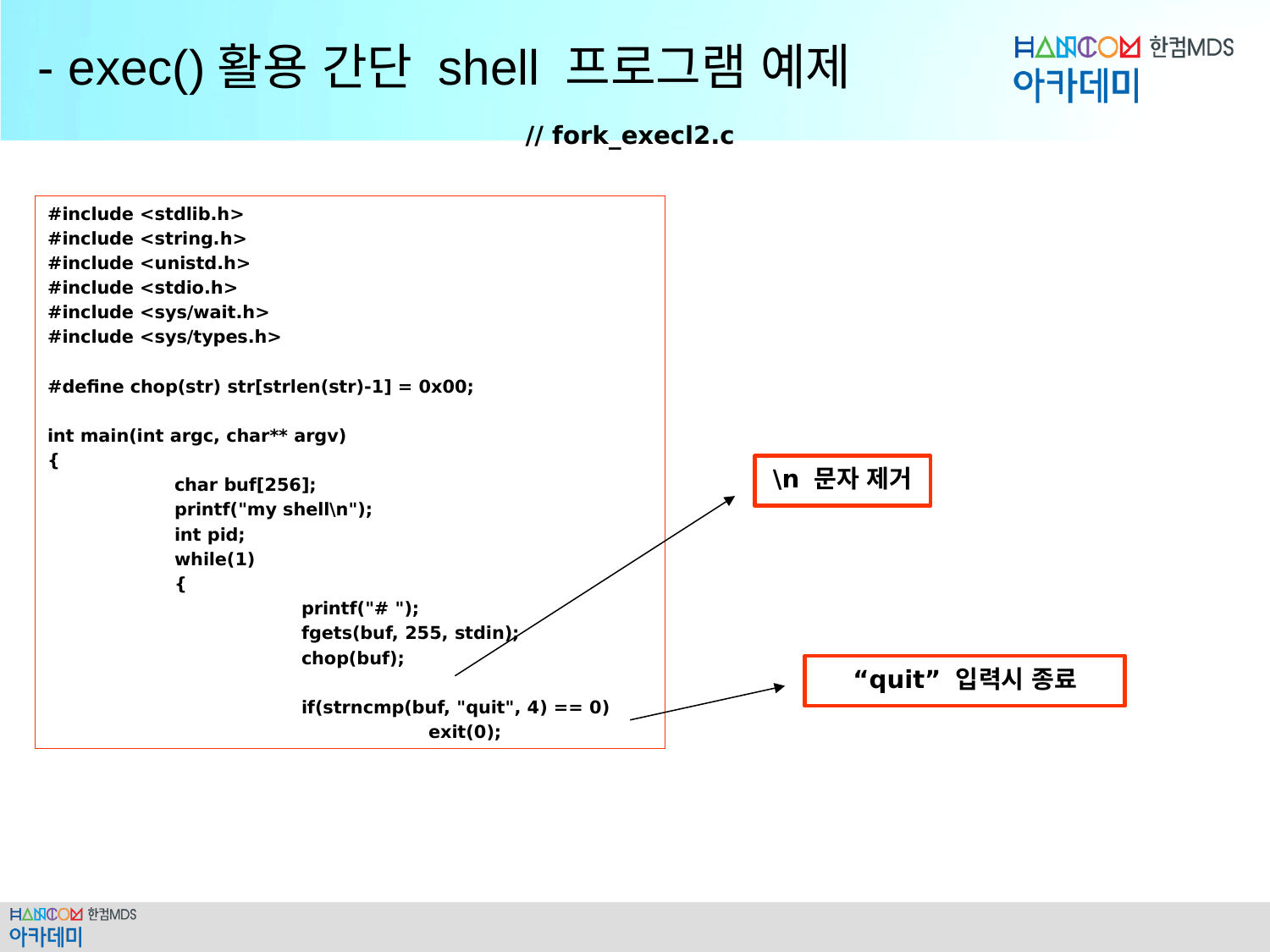

# - exec()활용 간단 shell 프로그램 예제
// fork_execl2.c
#include <stdlib.h>
#include <string.h>
#include <unistd.h>
#include <stdio.h>
#include <sys/wait.h>
#include <sys/types.h>

#define chop(str) str[strlen(str)-1] = 0x00;

int main(int argc, char** argv)
{
	char buf[256];
	printf("my shell\n");
	int pid;
	while(1)
	{
		printf("# ");
		fgets(buf, 255, stdin);
		chop(buf);

		if(strncmp(buf, "quit", 4) == 0)
			exit(0);

\n 문자 제거

“quit” 입력시 종료